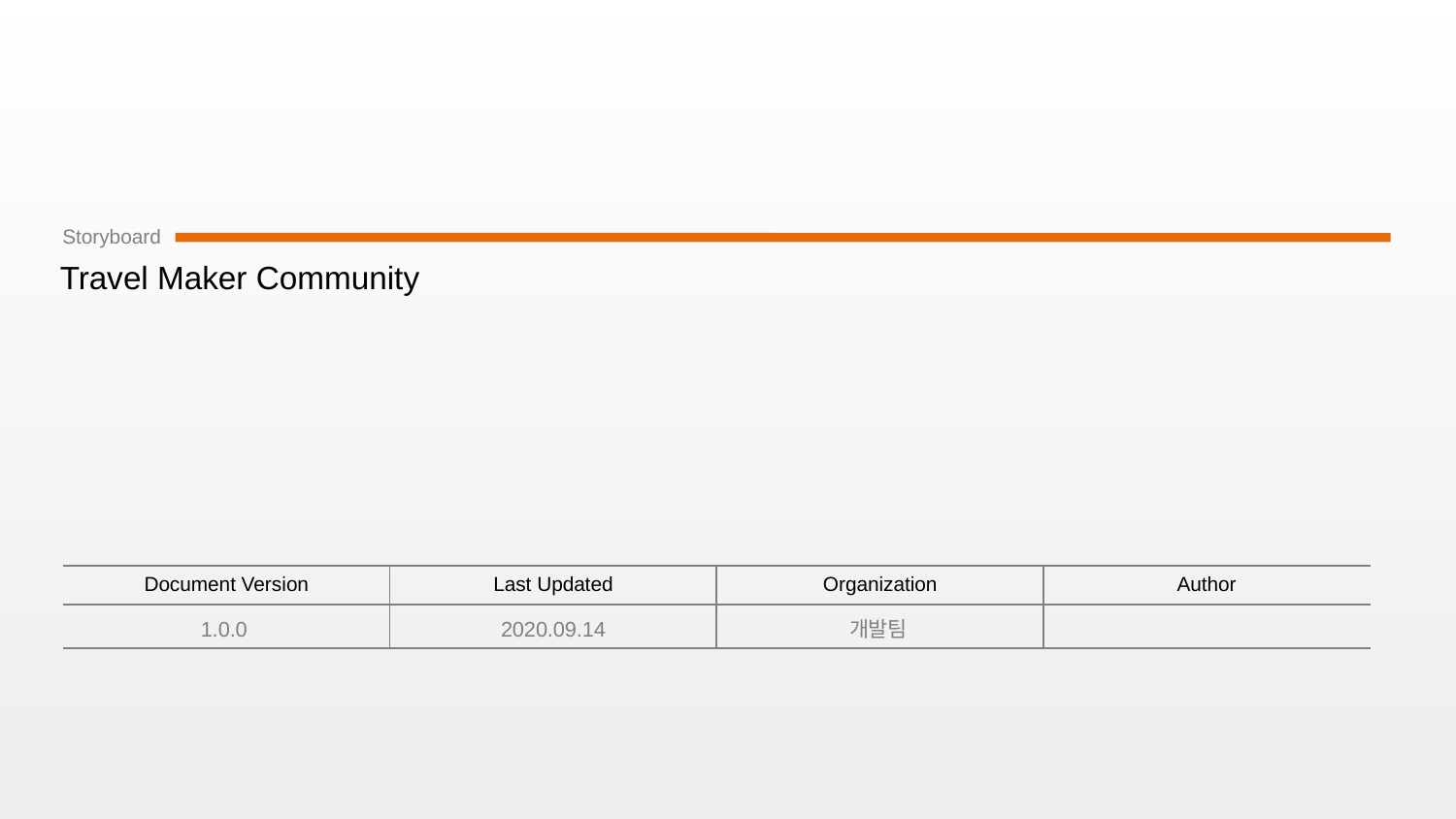

# Travel Maker Community
1.0.0
2020.09.14
개발팀